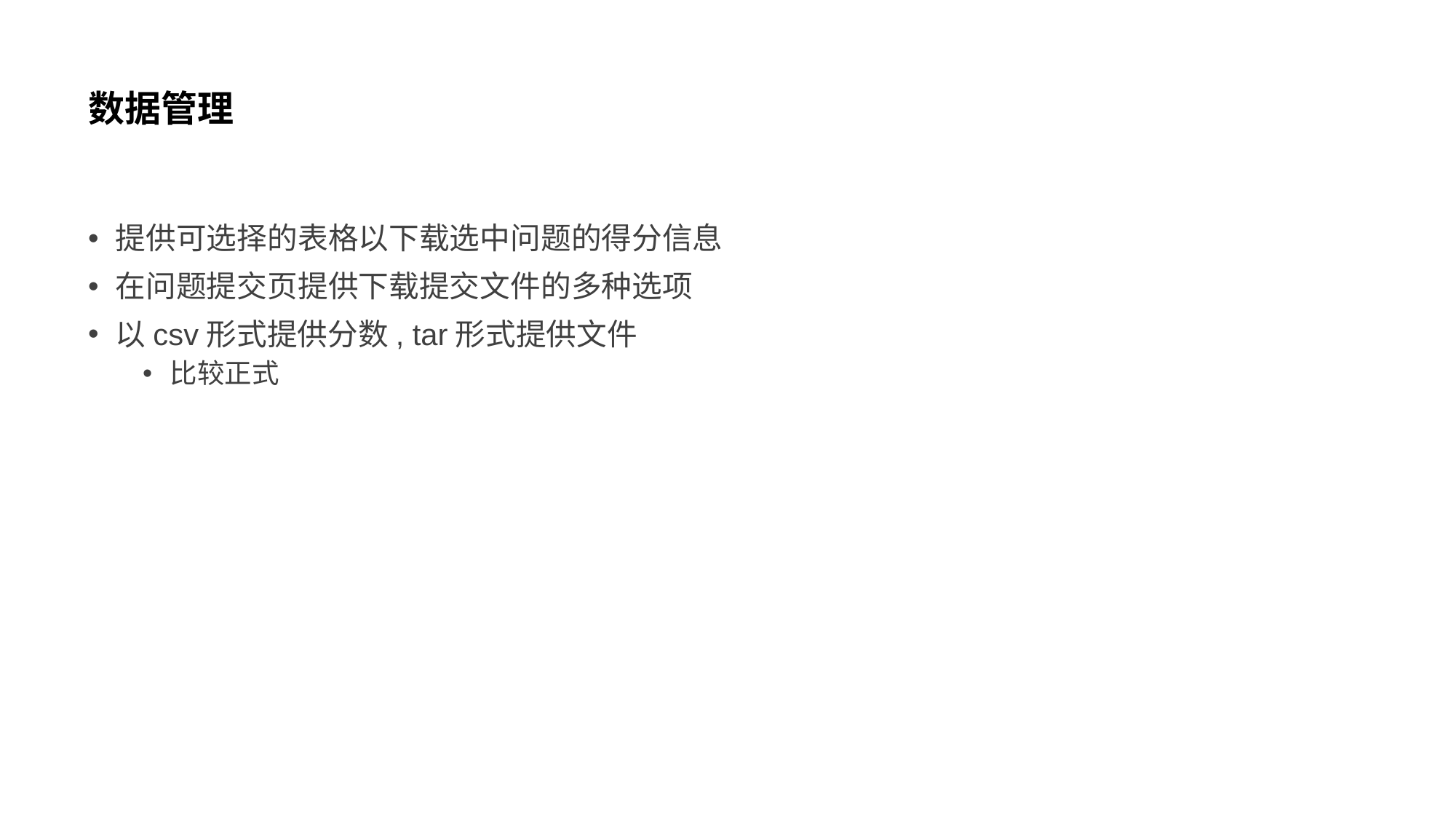

# 数据管理
提供可选择的表格以下载选中问题的得分信息
在问题提交页提供下载提交文件的多种选项
以csv形式提供分数, tar形式提供文件
比较正式